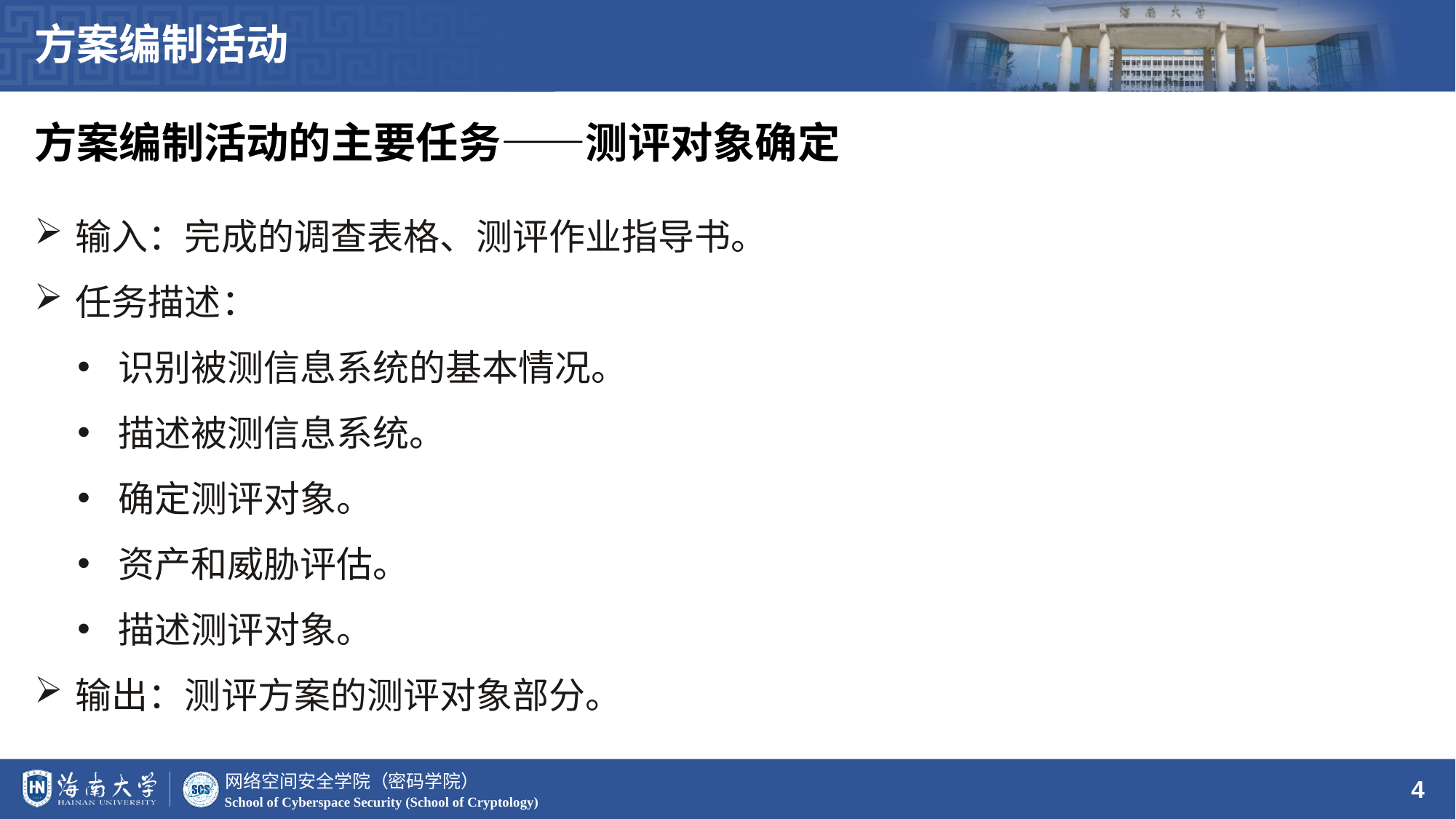

方案编制活动
方案编制活动的主要任务——测评对象确定
输入：完成的调查表格、测评作业指导书。
任务描述：
识别被测信息系统的基本情况。
描述被测信息系统。
确定测评对象。
资产和威胁评估。
描述测评对象。
输出：测评方案的测评对象部分。
4